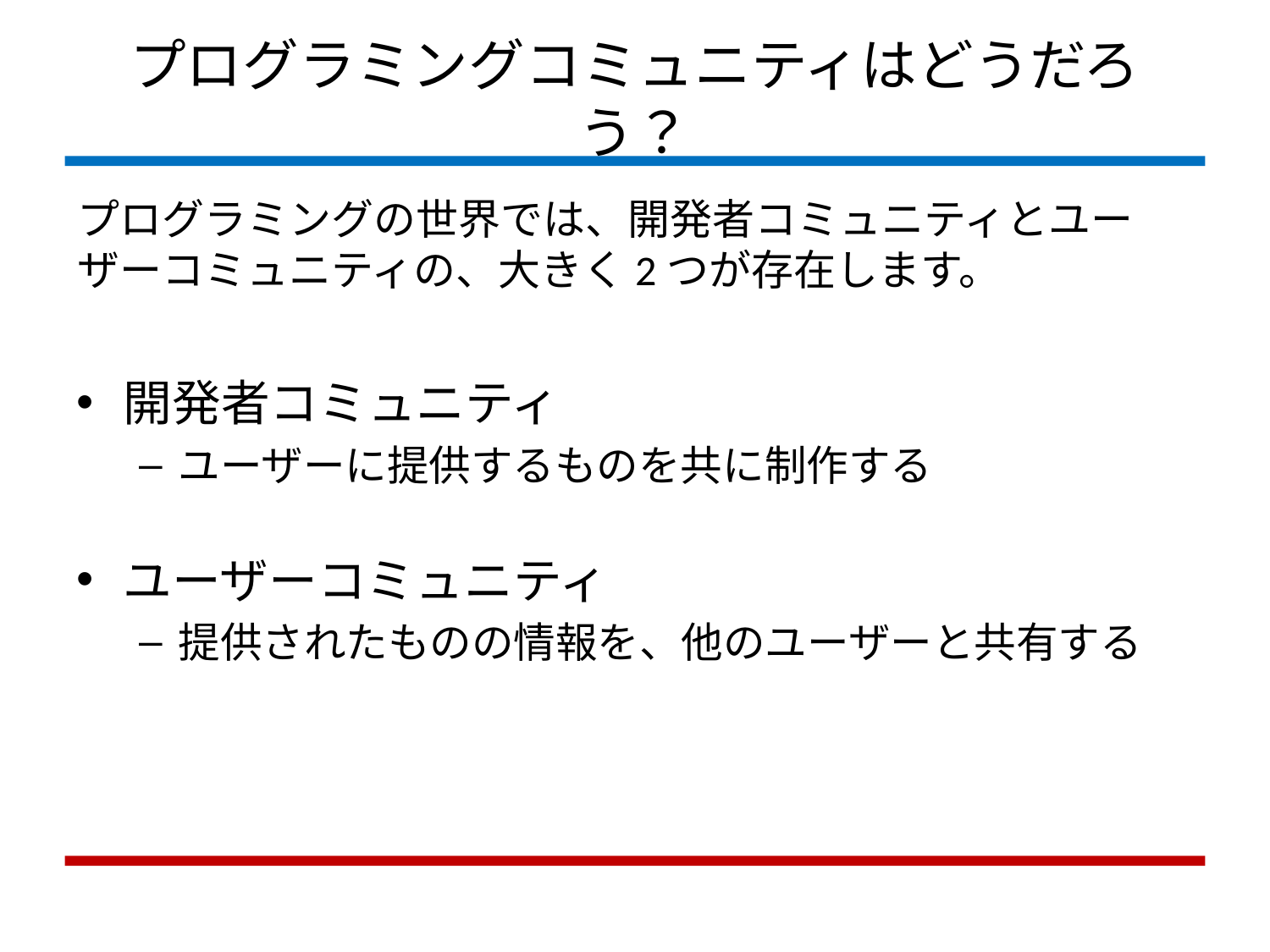

# プログラミングコミュニティはどうだろう？
プログラミングの世界では、開発者コミュニティとユーザーコミュニティの、大きく2つが存在します。
開発者コミュニティ
ユーザーに提供するものを共に制作する
ユーザーコミュニティ
提供されたものの情報を、他のユーザーと共有する